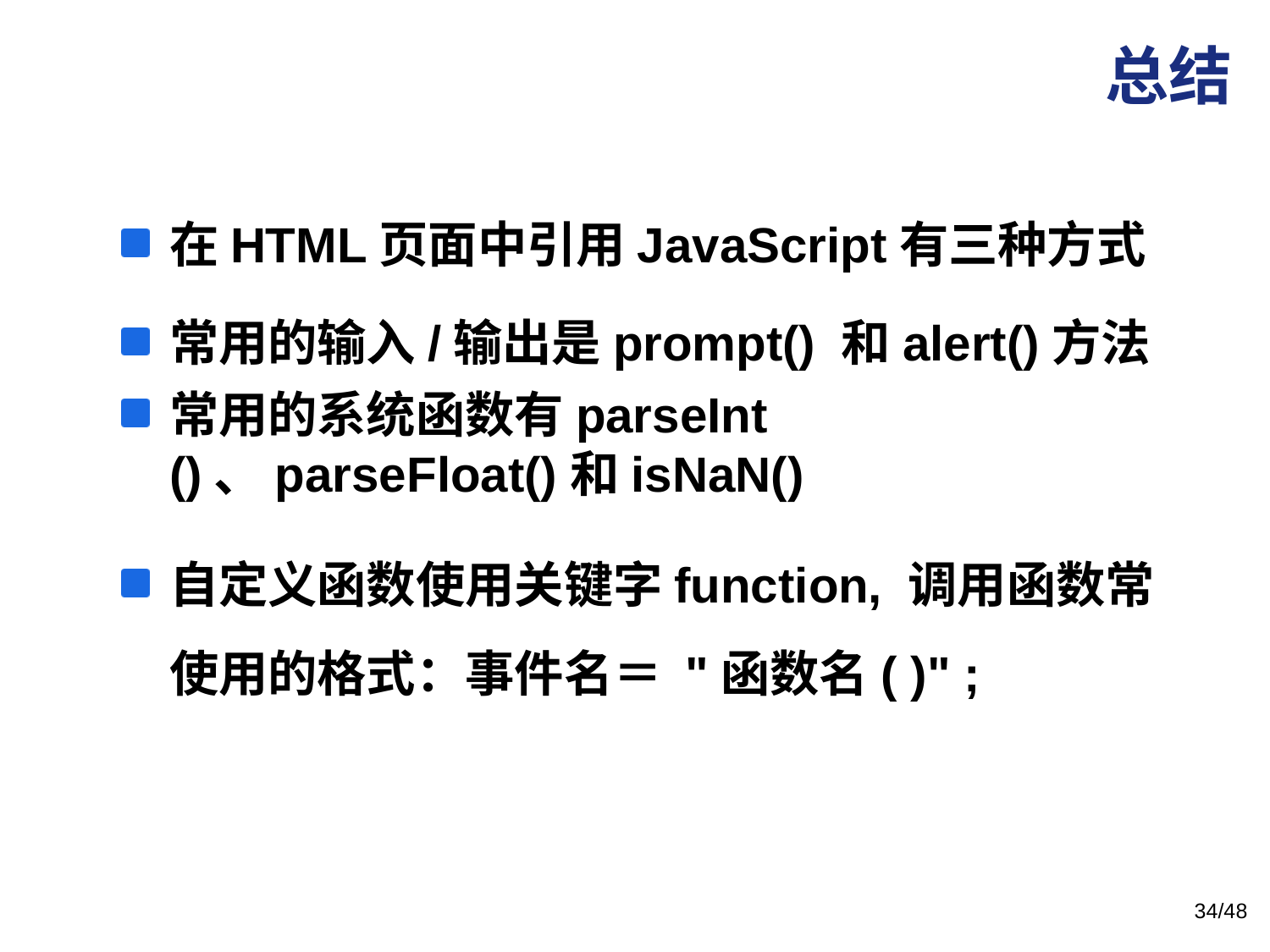

# 总结
在HTML页面中引用JavaScript有三种方式
常用的输入/输出是prompt() 和alert()方法
常用的系统函数有parseInt ()、parseFloat()和isNaN()
自定义函数使用关键字function, 调用函数常使用的格式：事件名＝ "函数名( )" ;

34/48